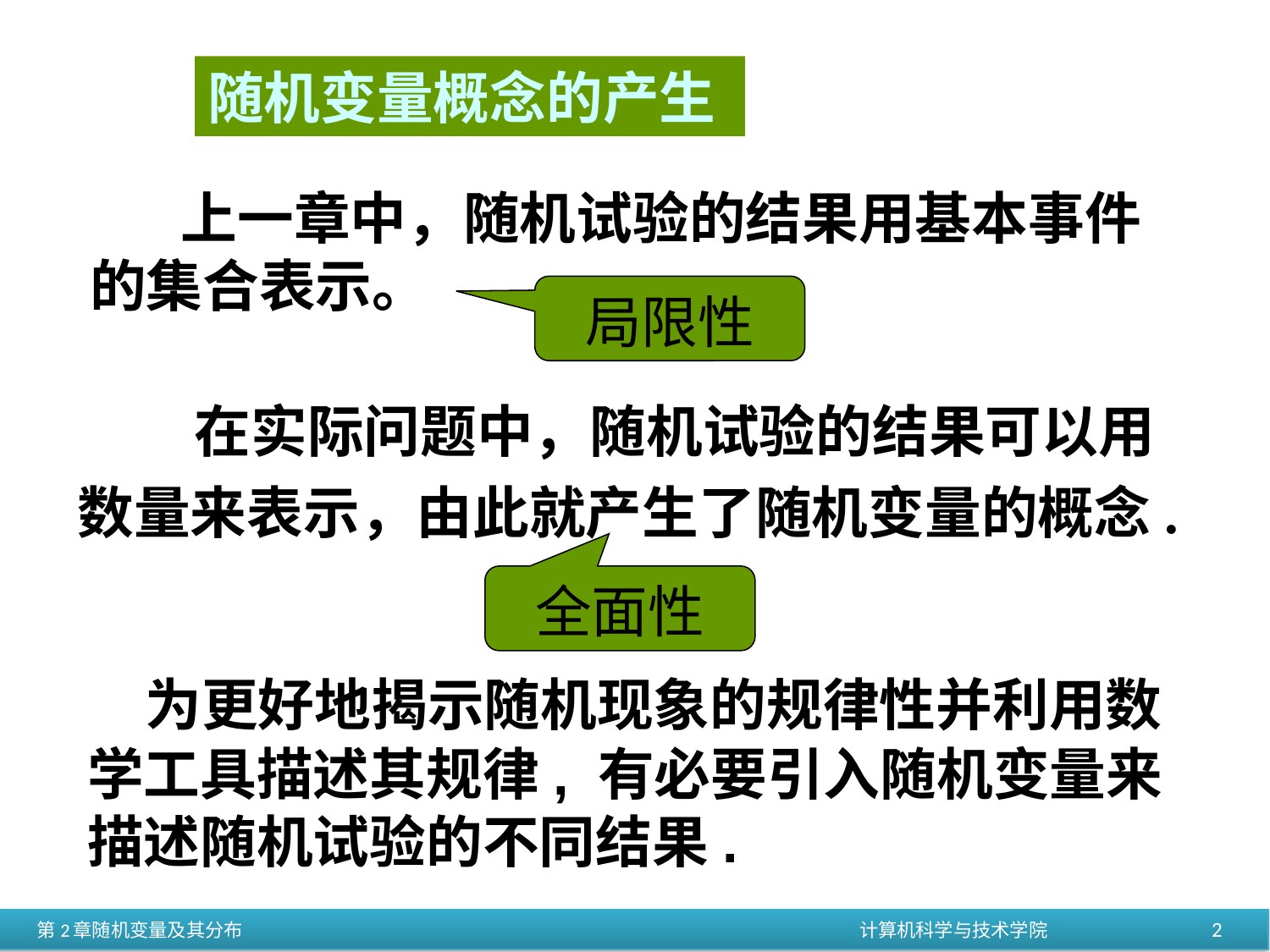

随机变量概念的产生
      上一章中，随机试验的结果用基本事件
的集合表示。
局限性
        在实际问题中，随机试验的结果可以用数量来表示，由此就产生了随机变量的概念.
全面性
   为更好地揭示随机现象的规律性并利用数学工具描述其规律, 有必要引入随机变量来描述随机试验的不同结果.